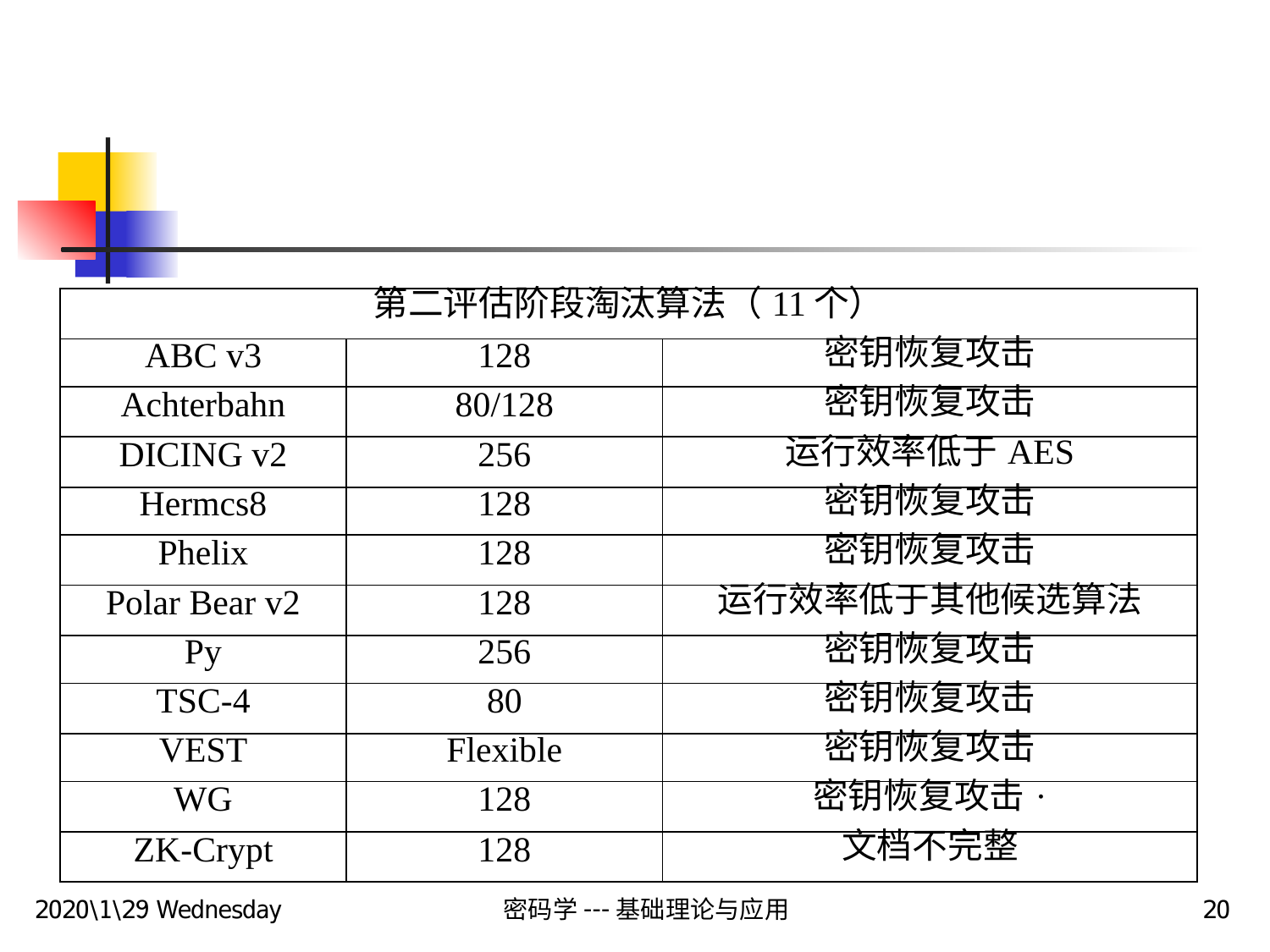

| 第二评估阶段淘汰算法（11个） |  |  |
| --- | --- | --- |
| ABC v3 | 128 | 密钥恢复攻击 |
| Achterbahn | 80/128 | 密钥恢复攻击 |
| DICING v2 | 256 | 运行效率低于AES |
| Hermcs8 | 128 | 密钥恢复攻击 |
| Phelix | 128 | 密钥恢复攻击 |
| Polar Bear v2 | 128 | 运行效率低于其他候选算法 |
| Py | 256 | 密钥恢复攻击 |
| TSC-4 | 80 | 密钥恢复攻击 |
| VEST | Flexible | 密钥恢复攻击 |
| WG | 128 | 密钥恢复攻击· |
| ZK-Crypt | 128 | 文档不完整 |
2020\1\29 Wednesday
密码学---基础理论与应用
20